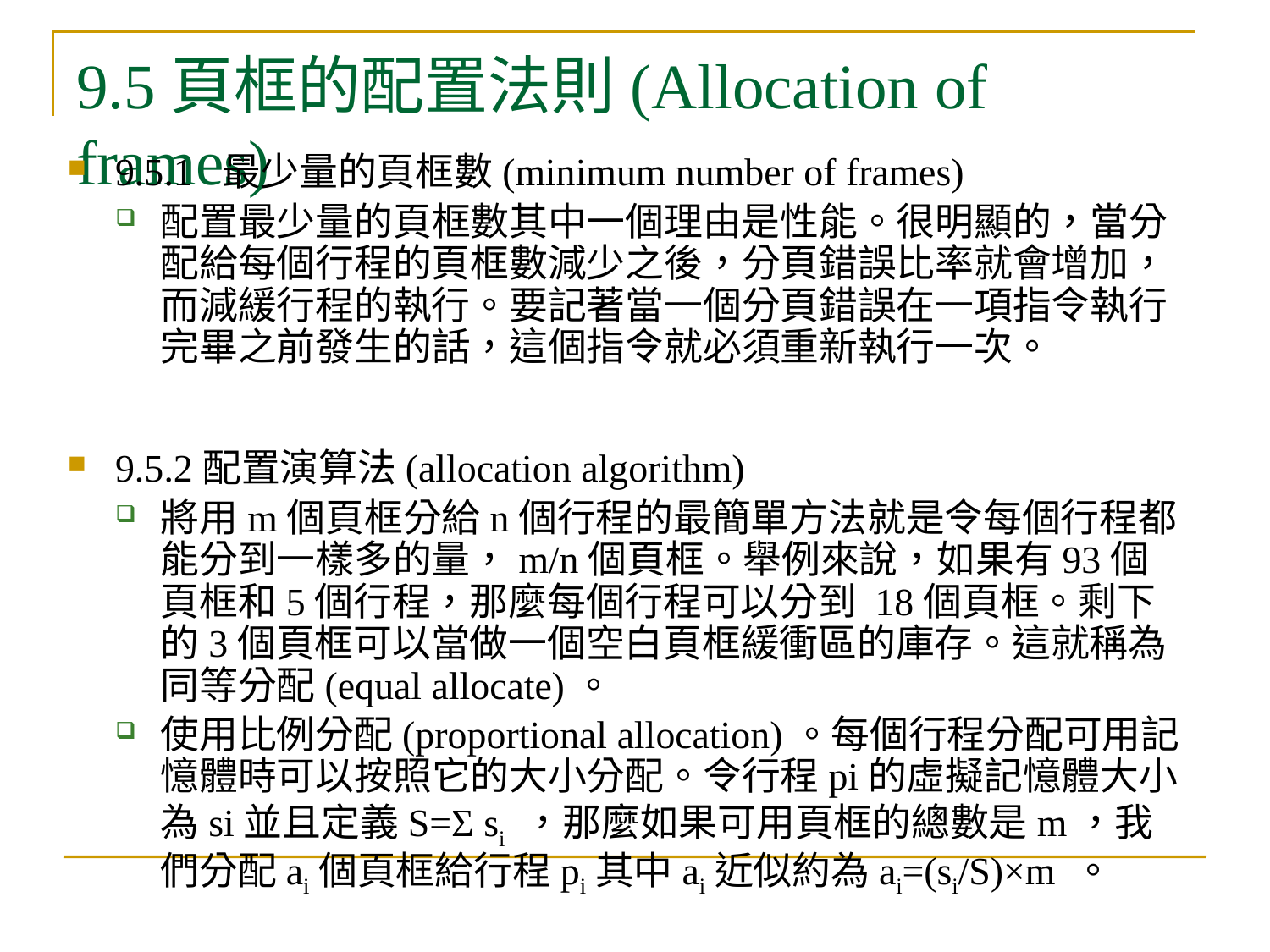

# 9.5頁框的配置法則(Allocation of frames)
9.5.1  最少量的頁框數(minimum number of frames)
配置最少量的頁框數其中一個理由是性能。很明顯的，當分配給每個行程的頁框數減少之後，分頁錯誤比率就會增加，而減緩行程的執行。要記著當一個分頁錯誤在一項指令執行完畢之前發生的話，這個指令就必須重新執行一次。

9.5.2配置演算法(allocation algorithm)
將用m個頁框分給n個行程的最簡單方法就是令每個行程都能分到一樣多的量，m/n個頁框。舉例來說，如果有93個頁框和5個行程，那麼每個行程可以分到 18個頁框。剩下的3個頁框可以當做一個空白頁框緩衝區的庫存。這就稱為同等分配(equal allocate)。
使用比例分配(proportional allocation)。每個行程分配可用記憶體時可以按照它的大小分配。令行程pi的虛擬記憶體大小為si並且定義S=Σ si ，那麼如果可用頁框的總數是m，我們分配ai個頁框給行程pi其中ai近似約為ai=(si/S)×m 。